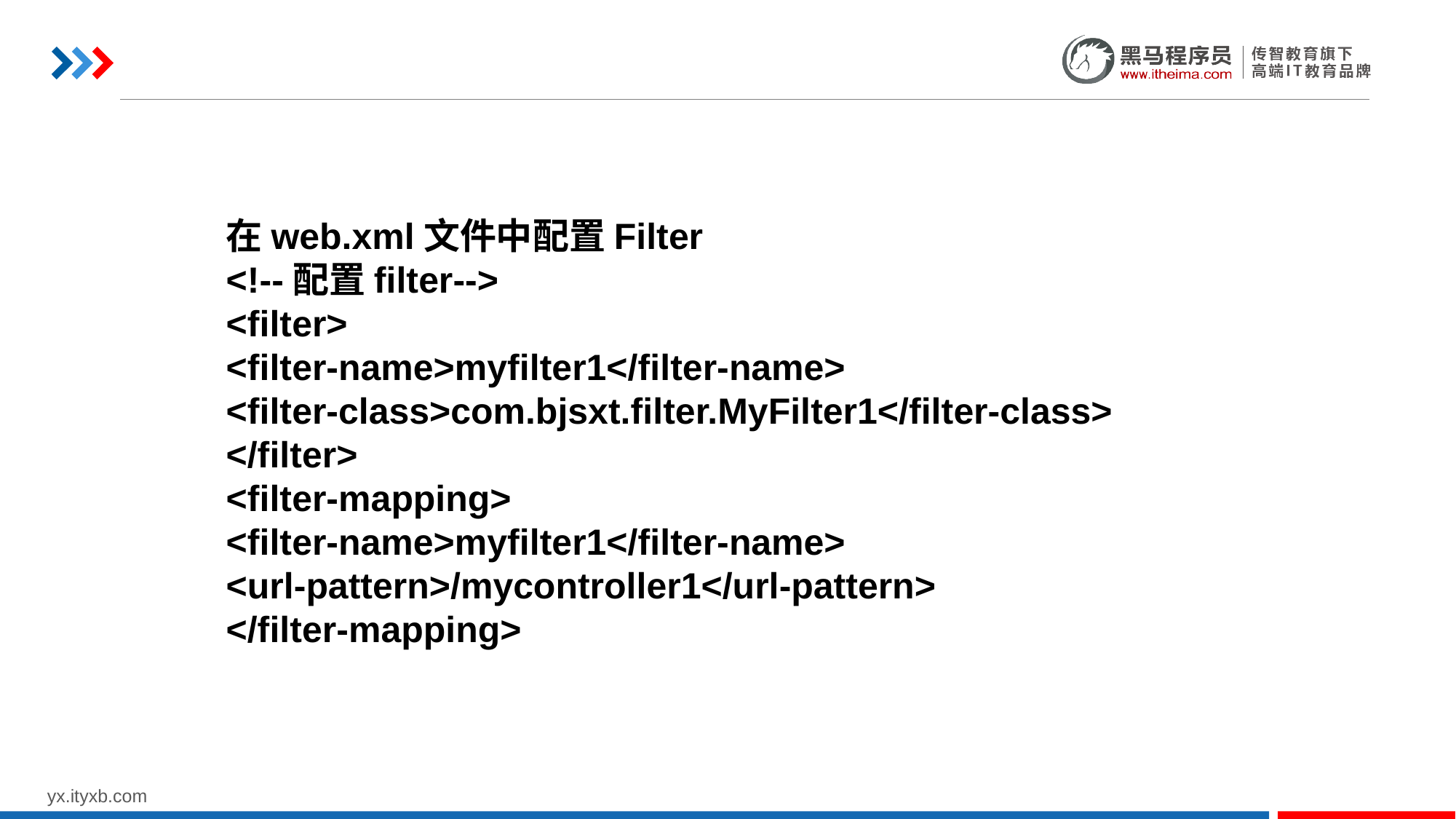

在web.xml文件中配置Filter
<!--配置filter-->
<filter>
<filter-name>myfilter1</filter-name>
<filter-class>com.bjsxt.filter.MyFilter1</filter-class>
</filter>
<filter-mapping>
<filter-name>myfilter1</filter-name>
<url-pattern>/mycontroller1</url-pattern>
</filter-mapping>